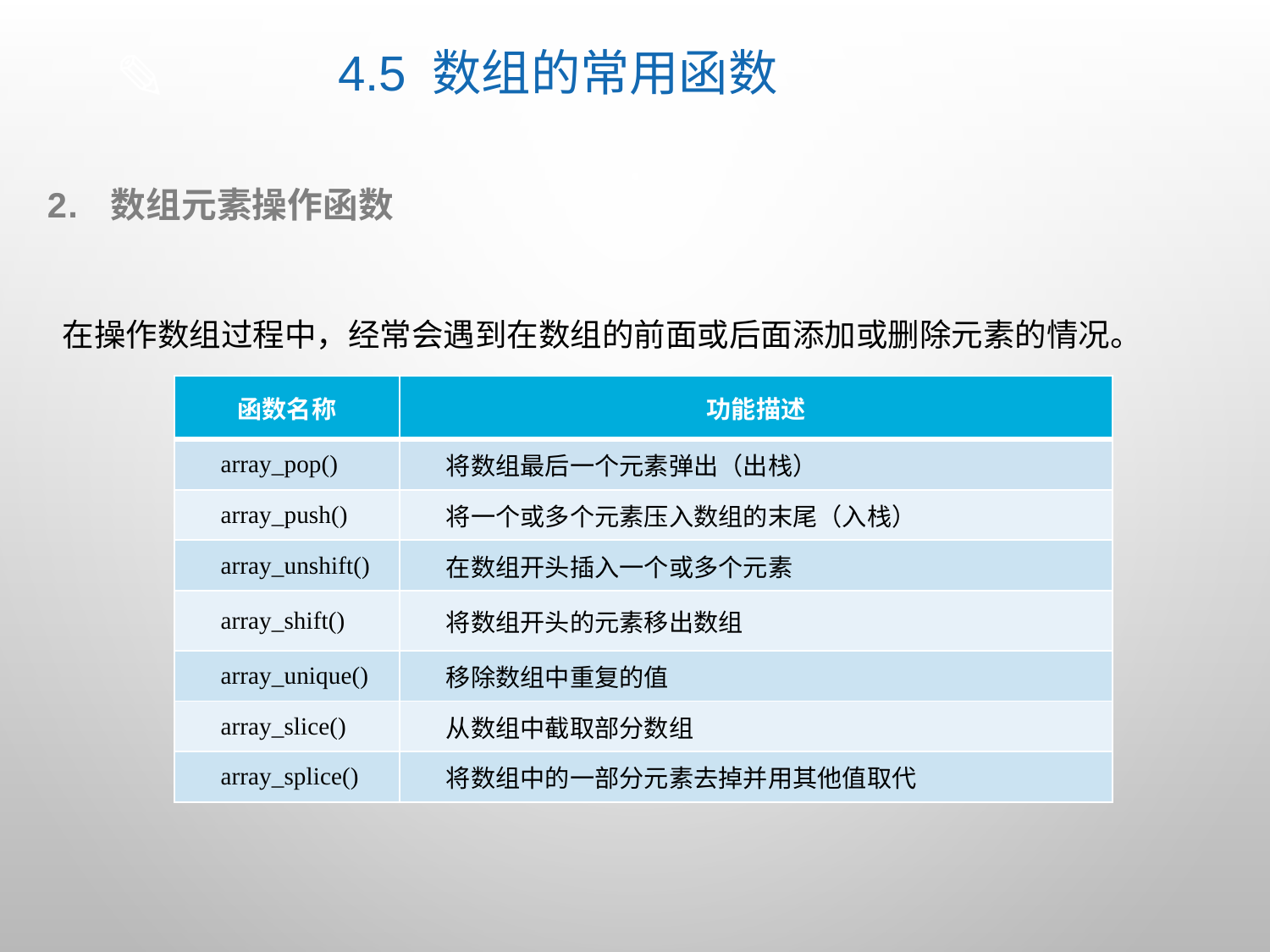

# 4.5 数组的常用函数
数组元素操作函数
在操作数组过程中，经常会遇到在数组的前面或后面添加或删除元素的情况。
| 函数名称 | 功能描述 |
| --- | --- |
| array\_pop() | 将数组最后一个元素弹出（出栈） |
| array\_push() | 将一个或多个元素压入数组的末尾（入栈） |
| array\_unshift() | 在数组开头插入一个或多个元素 |
| array\_shift() | 将数组开头的元素移出数组 |
| array\_unique() | 移除数组中重复的值 |
| array\_slice() | 从数组中截取部分数组 |
| array\_splice() | 将数组中的一部分元素去掉并用其他值取代 |